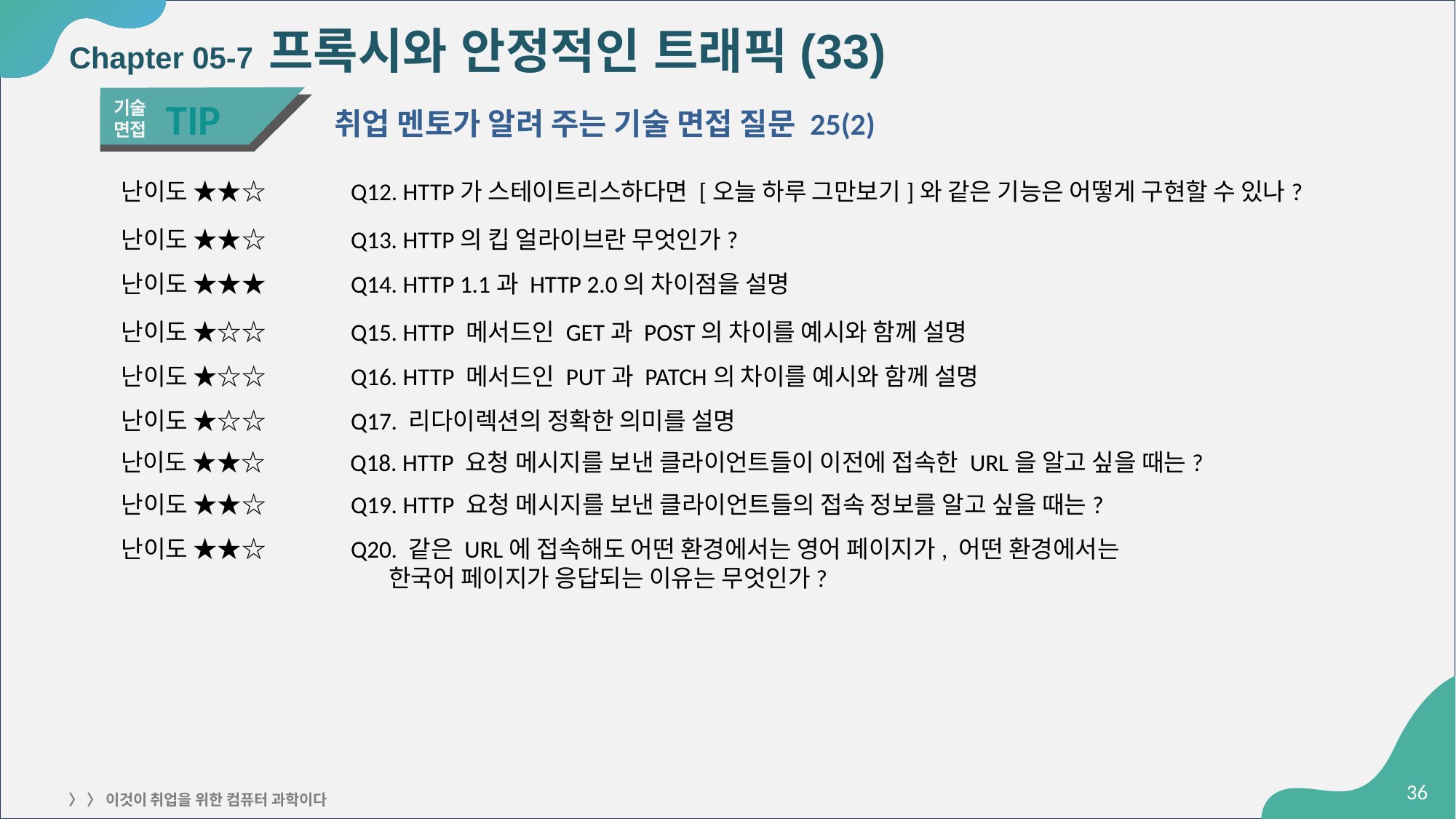

# Chapter 05-7 프록시와 안정적인 트래픽(33)

TIP
기술
면접
취업 멘토가 알려 주는 기술 면접 질문 25(2)
난이도 ★★☆
Q12. HTTP가 스테이트리스하다면 [오늘 하루 그만보기]와 같은 기능은 어떻게 구현할 수 있나?
난이도 ★★☆
Q13. HTTP의 킵 얼라이브란 무엇인가?
난이도 ★★★
Q14. HTTP 1.1과 HTTP 2.0의 차이점을 설명
난이도 ★☆☆
Q15. HTTP 메서드인 GET과 POST의 차이를 예시와 함께 설명
난이도 ★☆☆
Q16. HTTP 메서드인 PUT과 PATCH의 차이를 예시와 함께 설명
난이도 ★☆☆
Q17. 리다이렉션의 정확한 의미를 설명
난이도 ★★☆
Q18. HTTP 요청 메시지를 보낸 클라이언트들이 이전에 접속한 URL을 알고 싶을 때는?
난이도 ★★☆
Q19. HTTP 요청 메시지를 보낸 클라이언트들의 접속 정보를 알고 싶을 때는?
난이도 ★★☆
Q20. 같은 URL에 접속해도 어떤 환경에서는 영어 페이지가, 어떤 환경에서는
       한국어 페이지가 응답되는 이유는 무엇인가?
36
〉 〉 이것이 취업을 위한 컴퓨터 과학이다